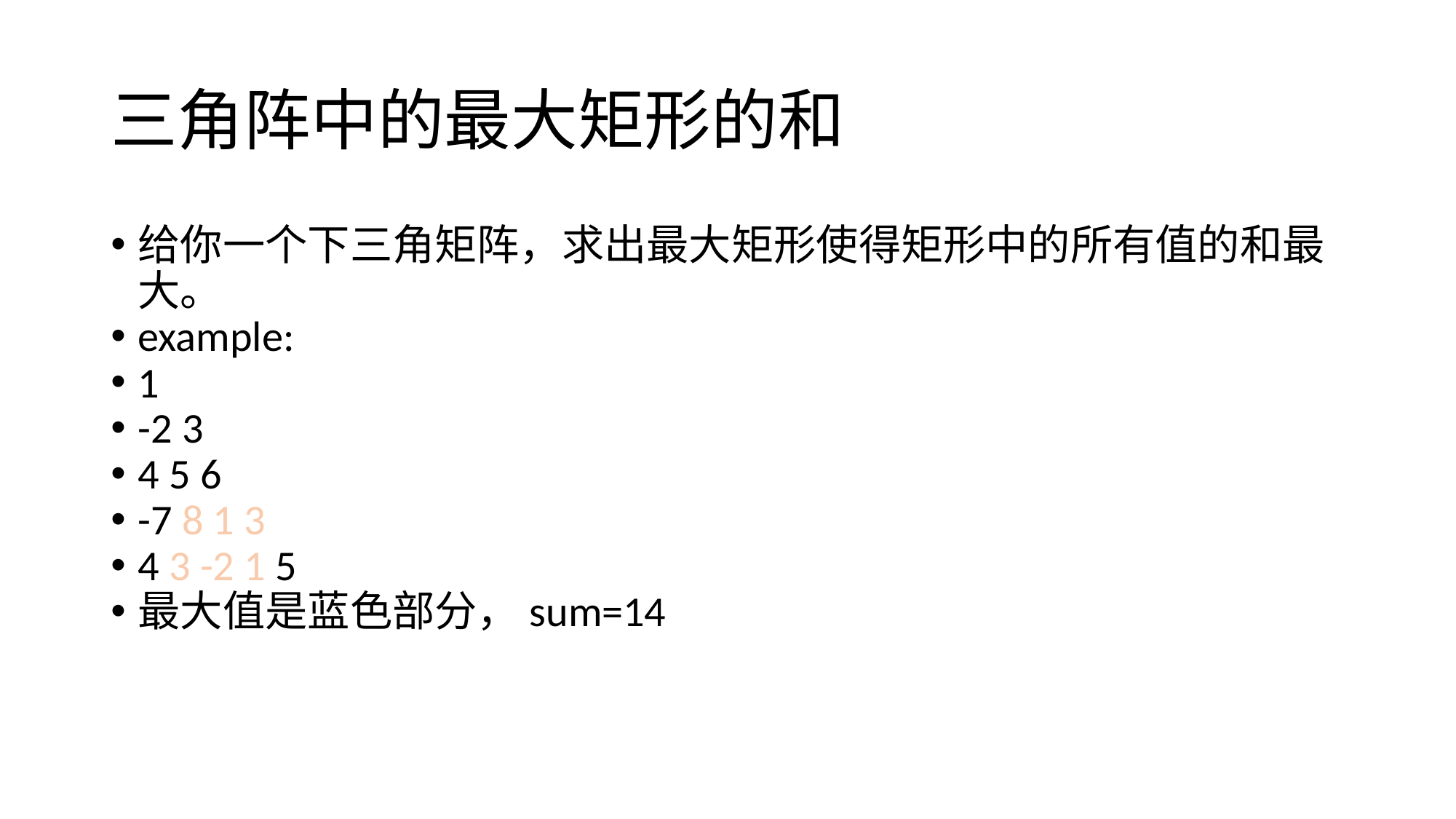

三角阵中的最大矩形的和
给你一个下三角矩阵，求出最大矩形使得矩形中的所有值的和最大。
example:
1
-2 3
4 5 6
-7 8 1 3
4 3 -2 1 5
最大值是蓝色部分，sum=14